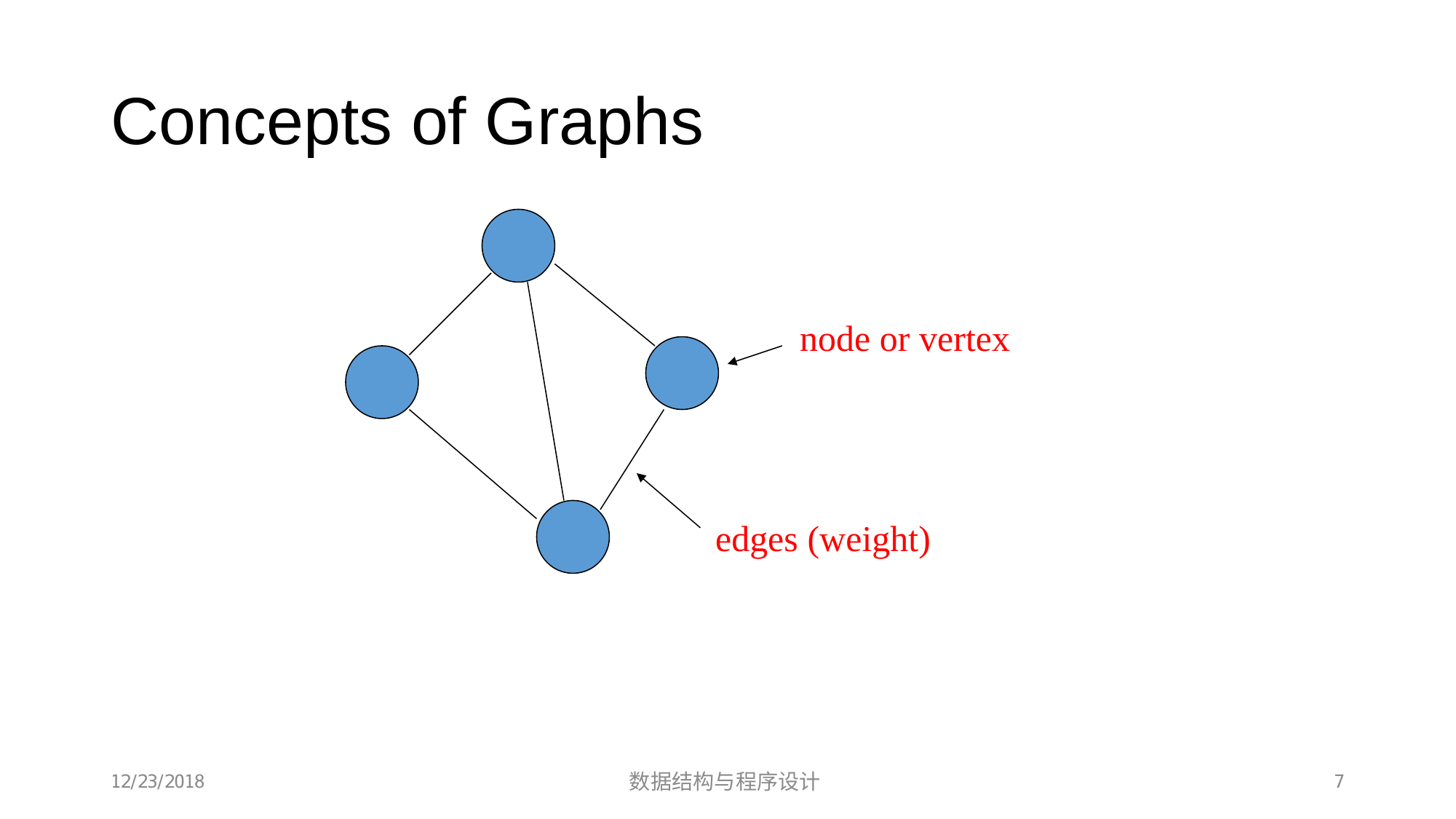

# Concepts of Graphs

node or vertex

edges (weight)
12/23/2018
数据结构与程序设计
7